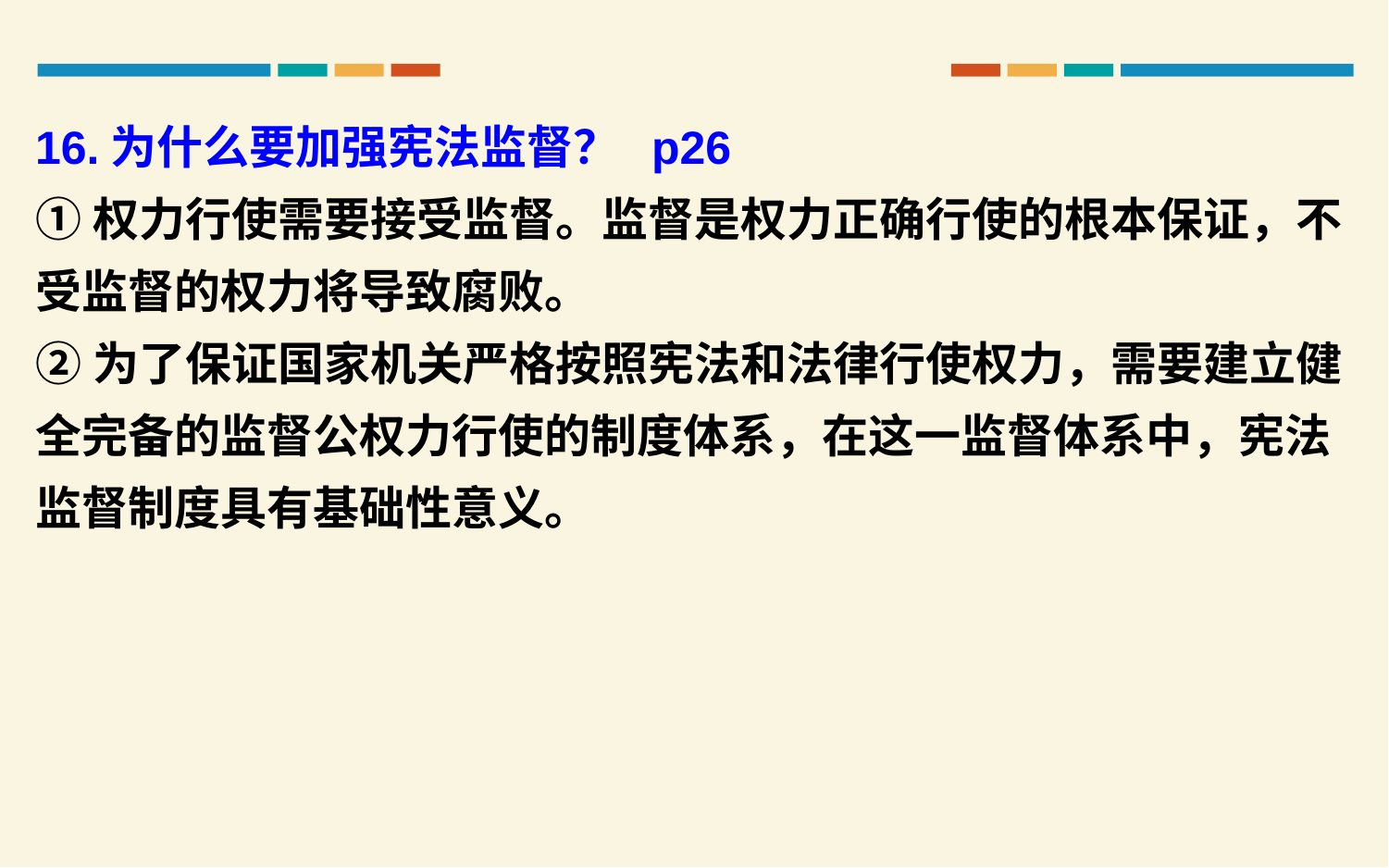

16.为什么要加强宪法监督？  p26
①权力行使需要接受监督。监督是权力正确行使的根本保证，不受监督的权力将导致腐败。
②为了保证国家机关严格按照宪法和法律行使权力，需要建立健全完备的监督公权力行使的制度体系，在这一监督体系中，宪法监督制度具有基础性意义。